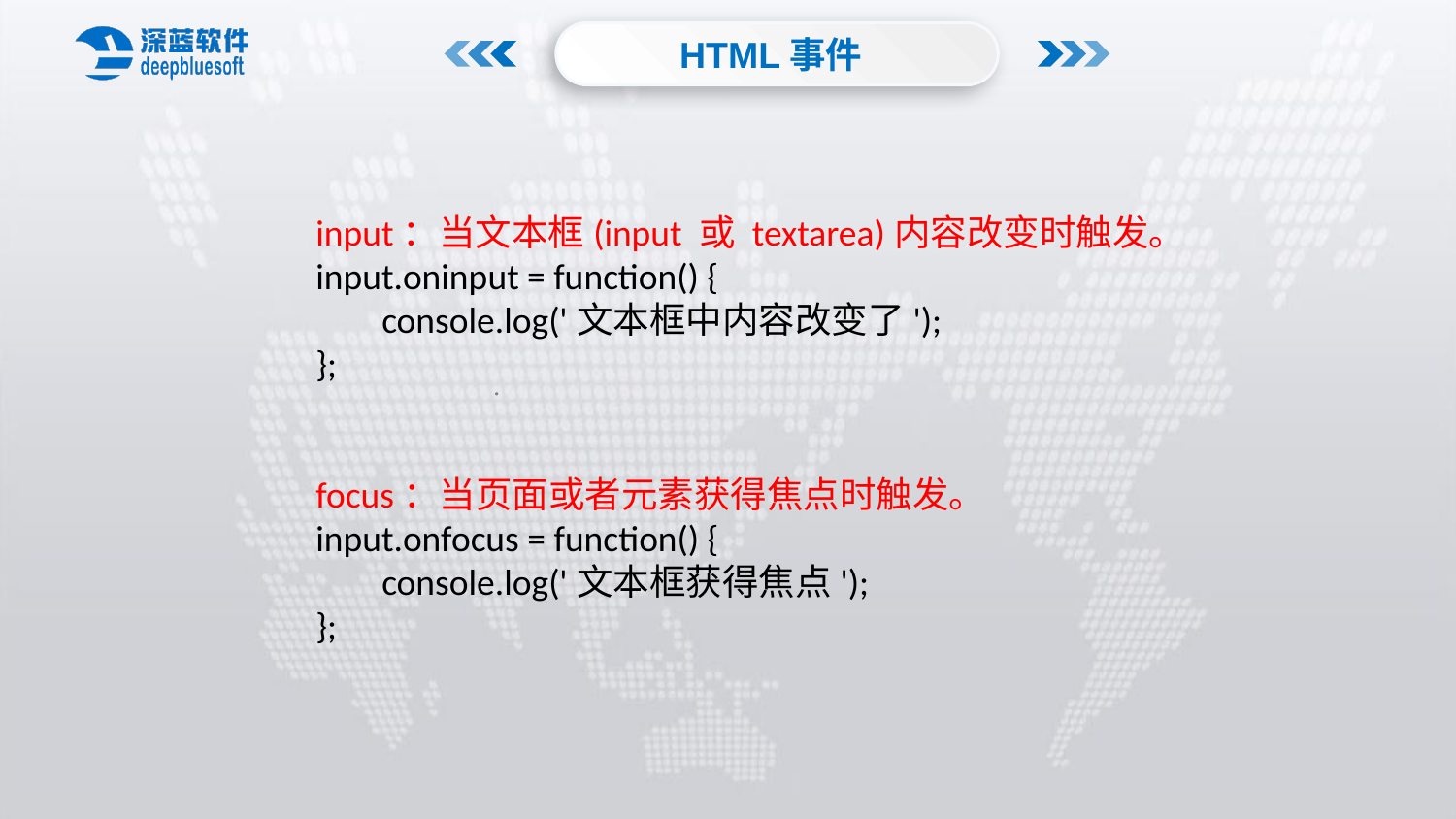

HTML事件

input：当文本框(input 或 textarea)内容改变时触发。
input.oninput = function() {
        console.log('文本框中内容改变了');
};

focus：当页面或者元素获得焦点时触发。
input.onfocus = function() {
        console.log('文本框获得焦点');
};